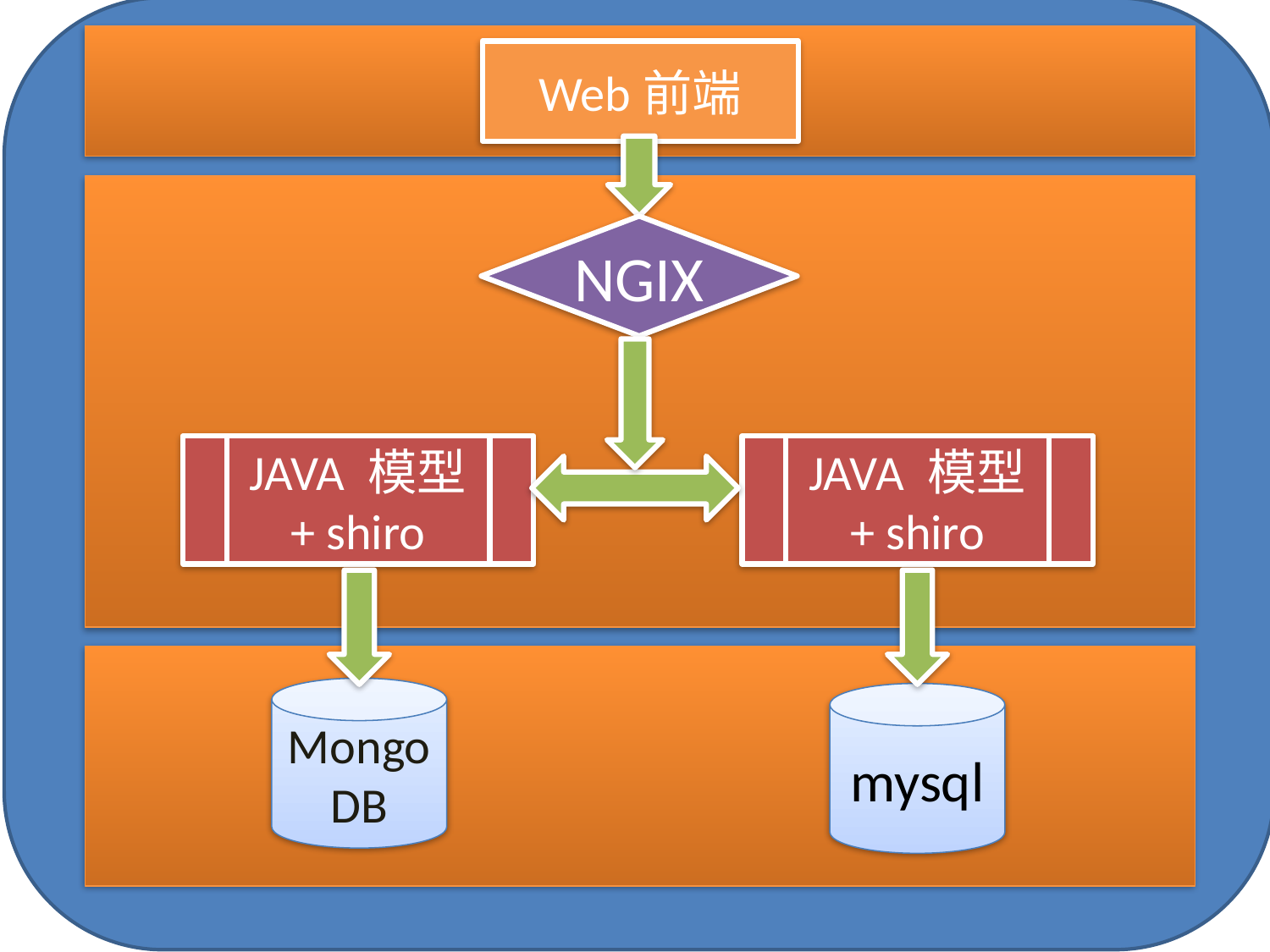

Web前端

NGIX

JAVA 模型
+ shiro
JAVA 模型
+ shiro

MongoDB
mysql